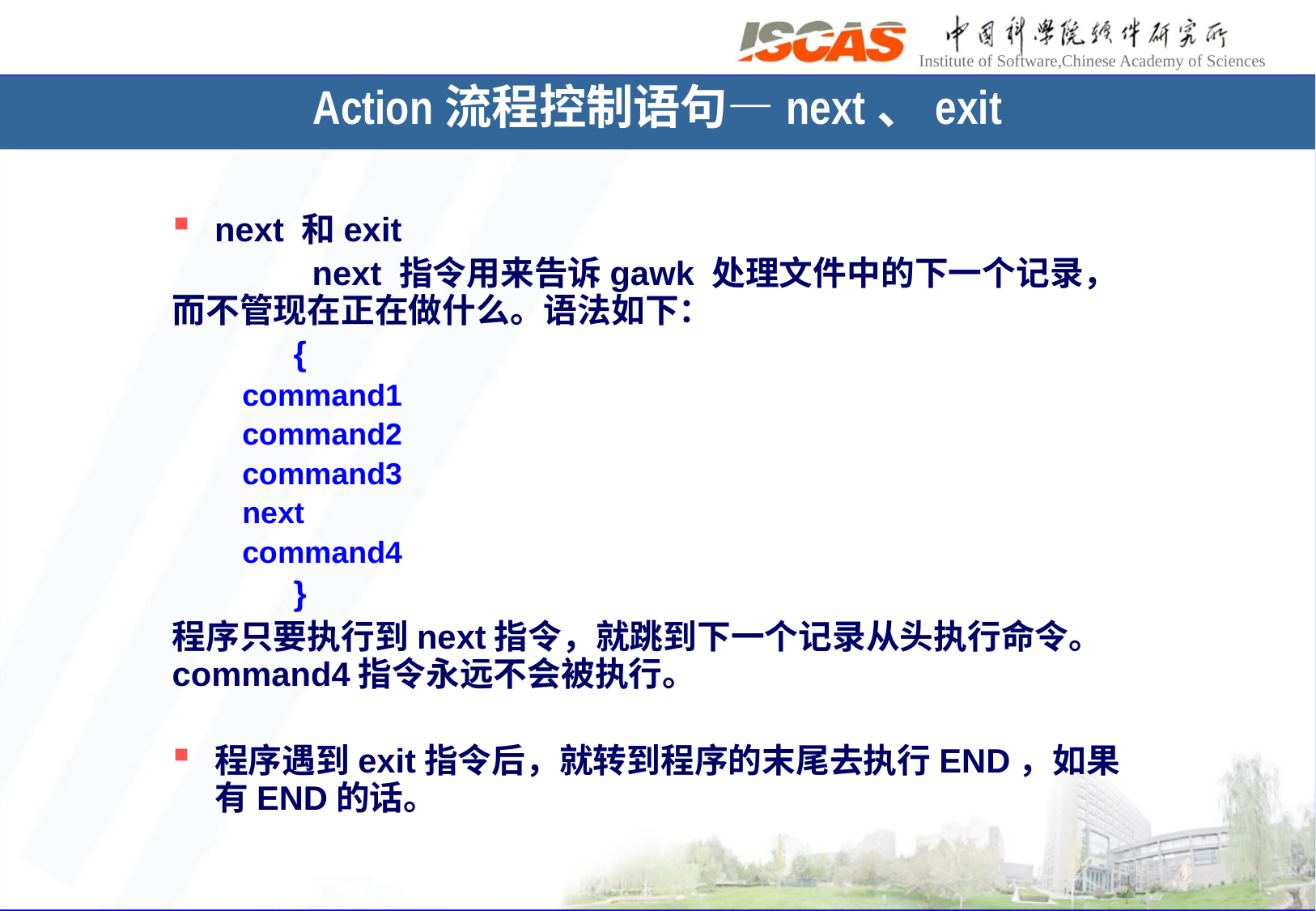

Action流程控制语句—next、exit
next 和exit
	  next 指令用来告诉gawk 处理文件中的下一个记录，而不管现在正在做什么。语法如下：
	{
  command1
  command2
  command3
  next
  command4
	}
程序只要执行到next指令，就跳到下一个记录从头执行命令。command4指令永远不会被执行。

程序遇到exit指令后，就转到程序的末尾去执行END，如果有END的话。